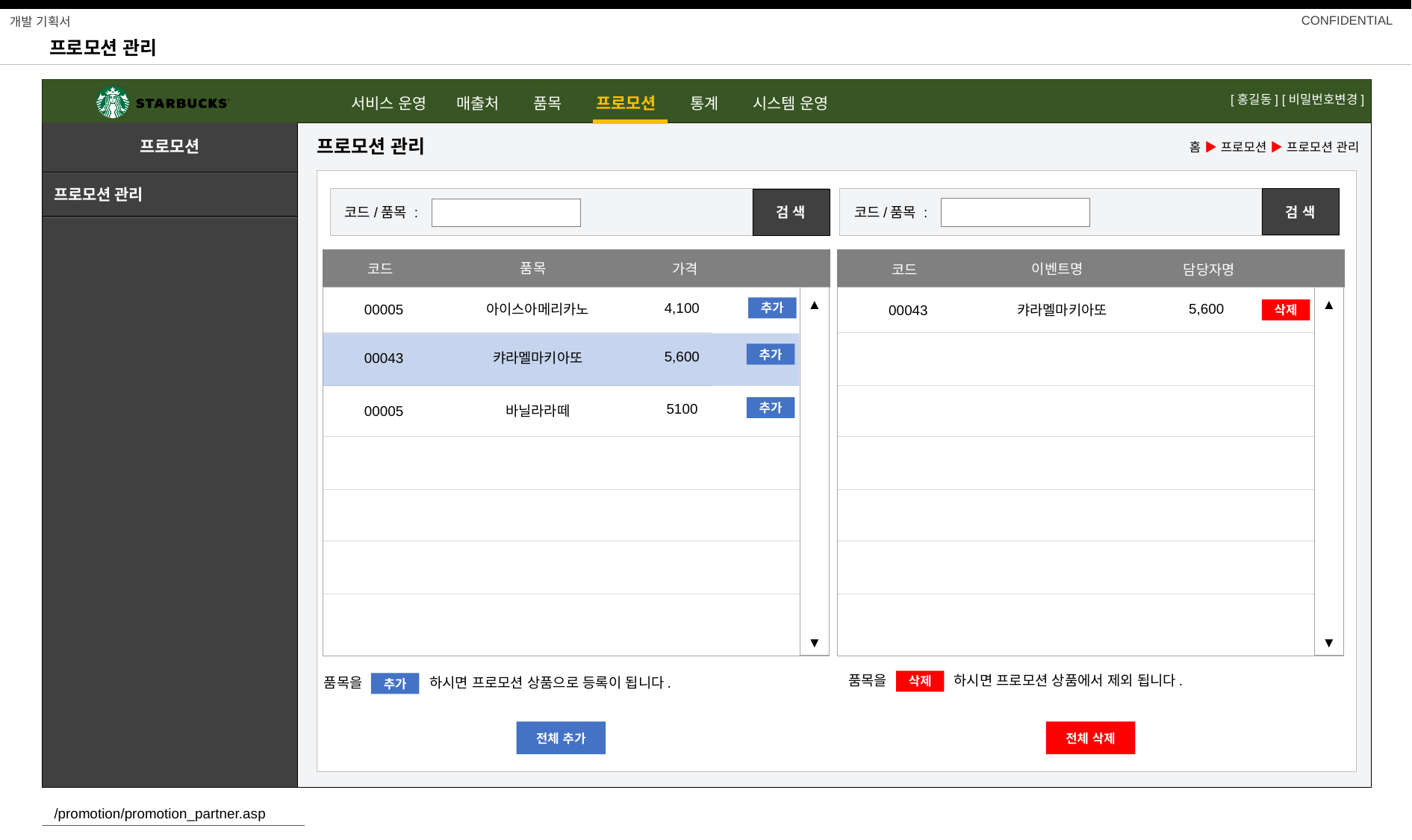

프로모션 관리
서비스 운영       매출처        품목        프로모션        통계        시스템 운영
프로모션 관리
프로모션
홈 ▶ 프로모션 ▶ 프로모션 관리

프로모션 관리

검 색
검 색
코드/품목 :
코드/품목 :

품목
코드
가격
이벤트명
코드
담당자명

▲
▲
4,100
5,600
00005
아이스아메리카노
00043
캬라멜마키아또
추가
삭제

5,600
추가
00043
캬라멜마키아또
5100
00005
바닐라라떼
추가
▼
▼
품목을                 하시면 프로모션 상품에서 제외 됩니다.
품목을                 하시면 프로모션 상품으로 등록이 됩니다.
삭제
추가
전체 추가
전체 삭제
/promotion/promotion_partner.asp